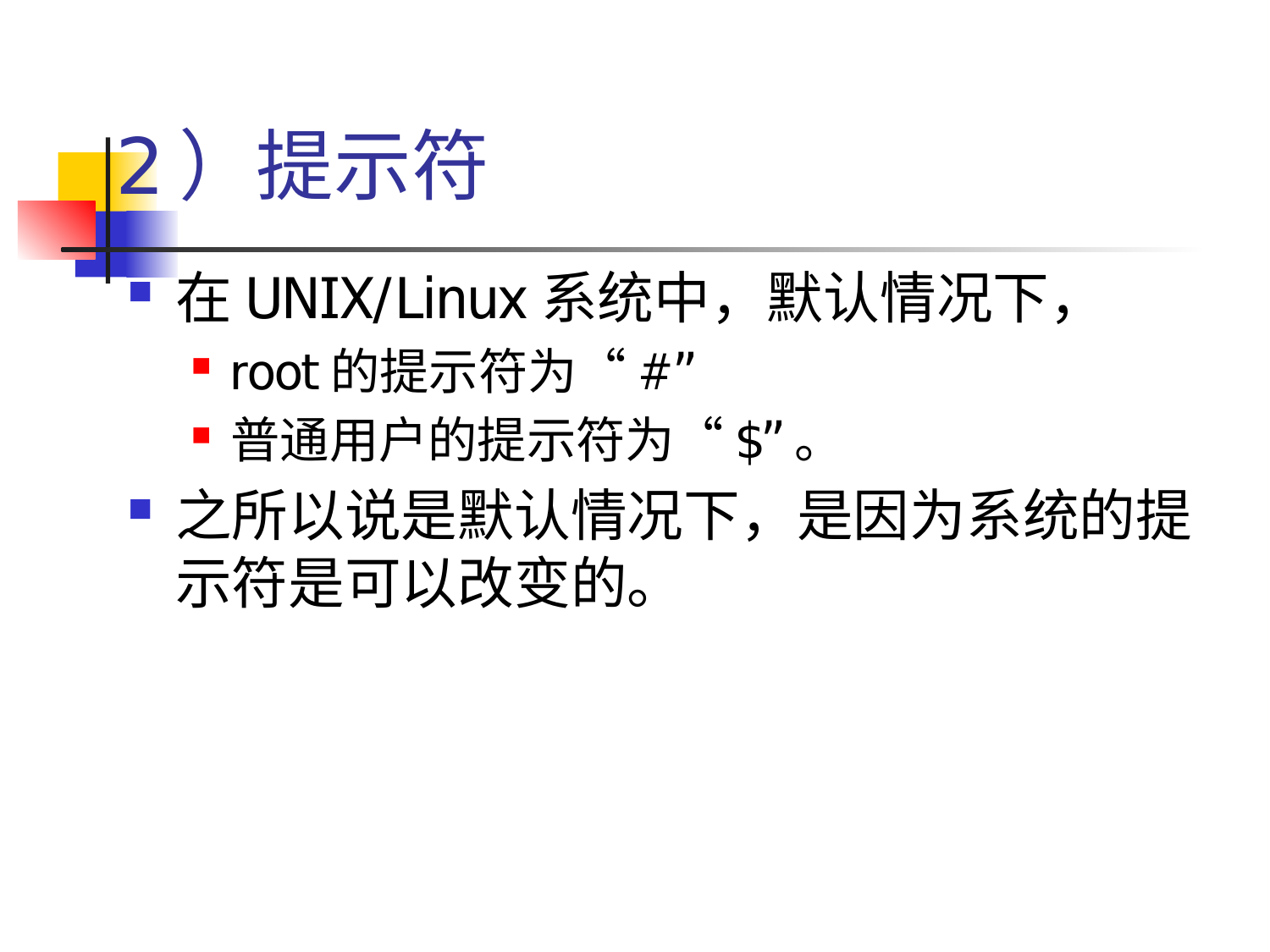

# 2）提示符
在UNIX/Linux系统中，默认情况下，
root的提示符为“#”
普通用户的提示符为“$”。
之所以说是默认情况下，是因为系统的提示符是可以改变的。